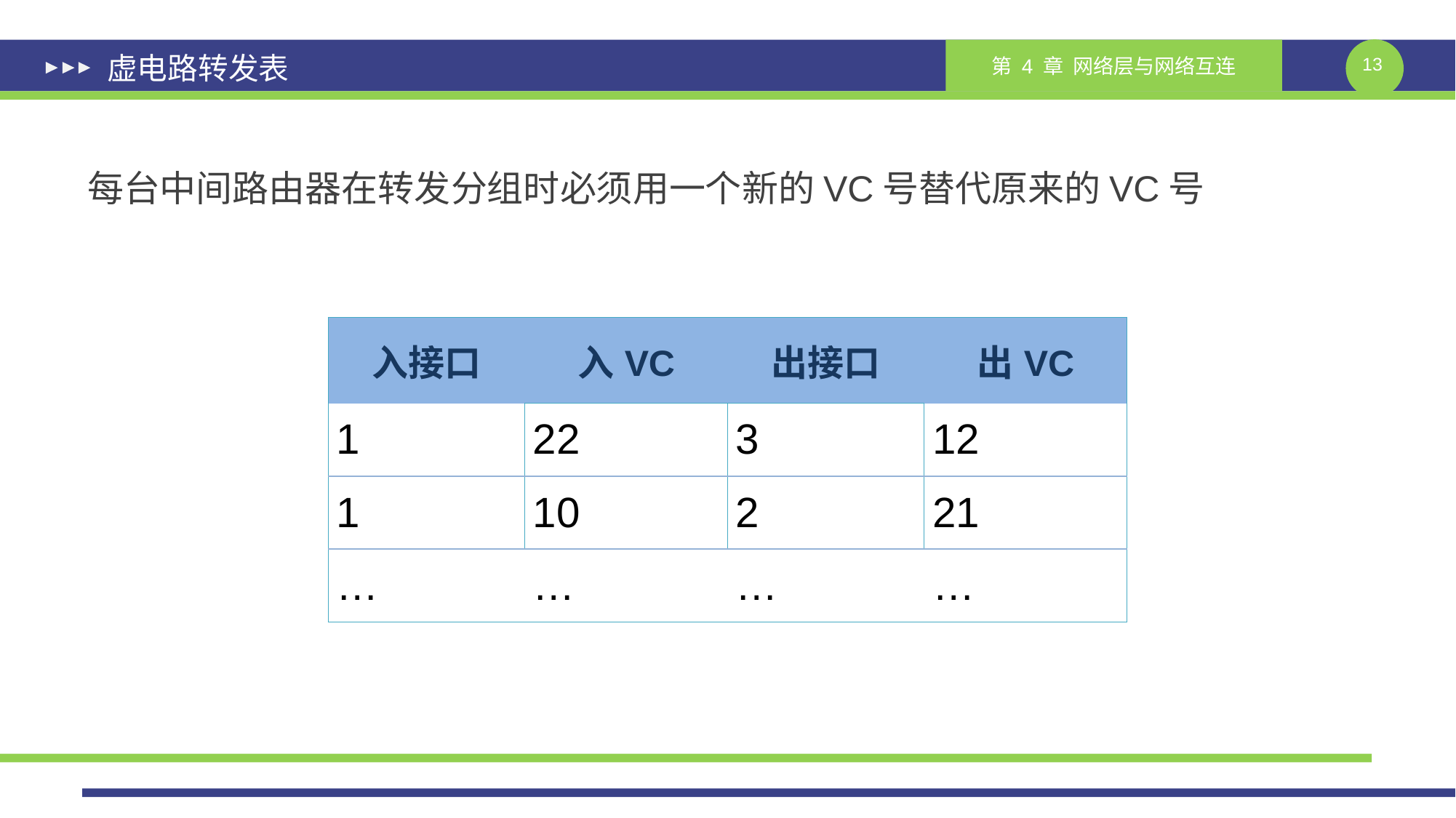

# 虚电路转发表
每台中间路由器在转发分组时必须用一个新的VC号替代原来的VC号

| 入接口 | 入VC | 出接口 | 出VC |
| --- | --- | --- | --- |
| 1 | 22 | 3 | 12 |
| 1 | 10 | 2 | 21 |
| … | … | … | … |

课件制作人：谢钧  谢希仁